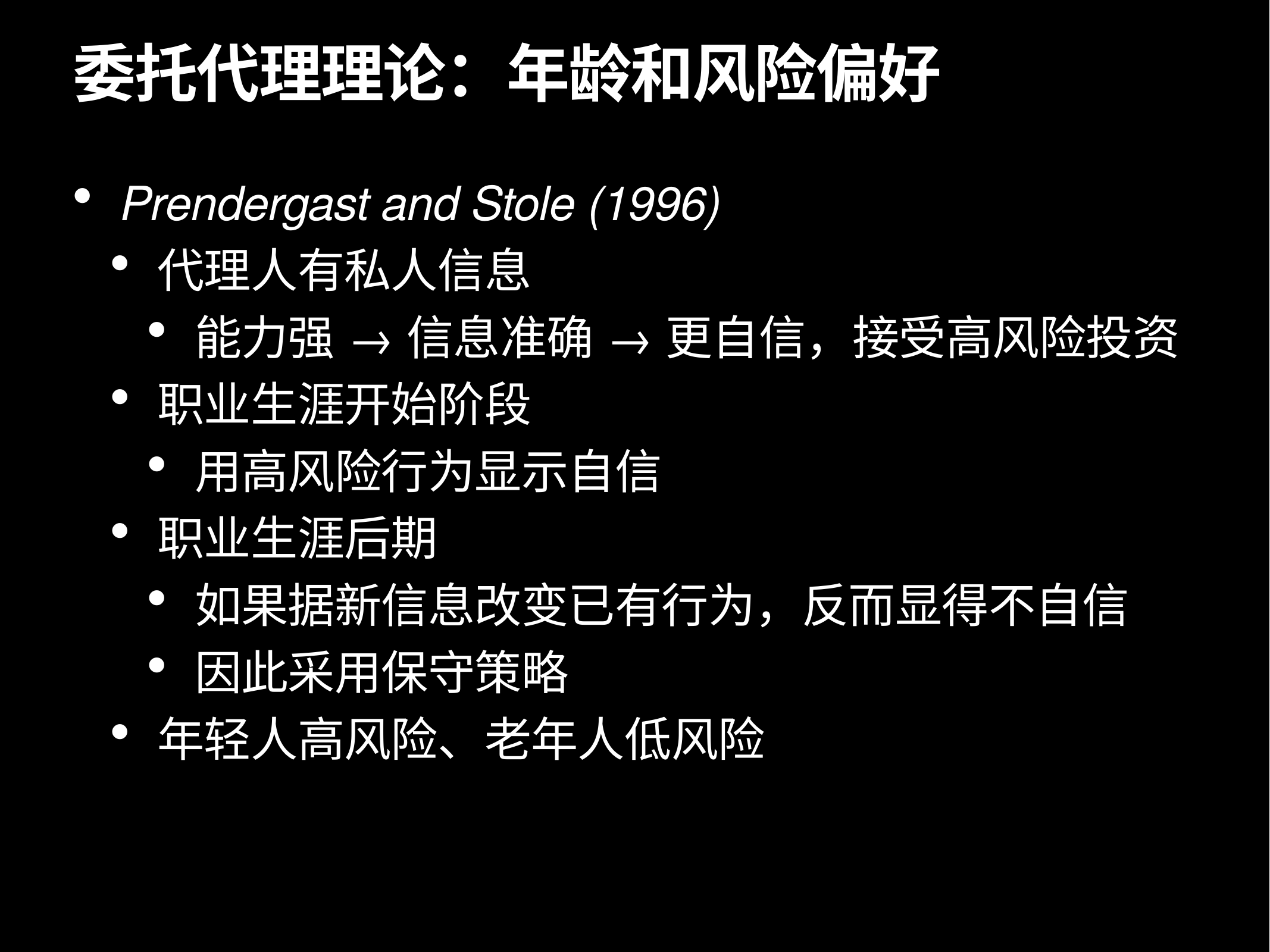

# 委托代理理论：年龄和风险偏好
Prendergast and Stole (1996)
代理人有私人信息
能力强 → 信息准确 → 更自信，接受高风险投资
职业生涯开始阶段
用高风险行为显示自信
职业生涯后期
如果据新信息改变已有行为，反而显得不自信
因此采用保守策略
年轻人高风险、老年人低风险